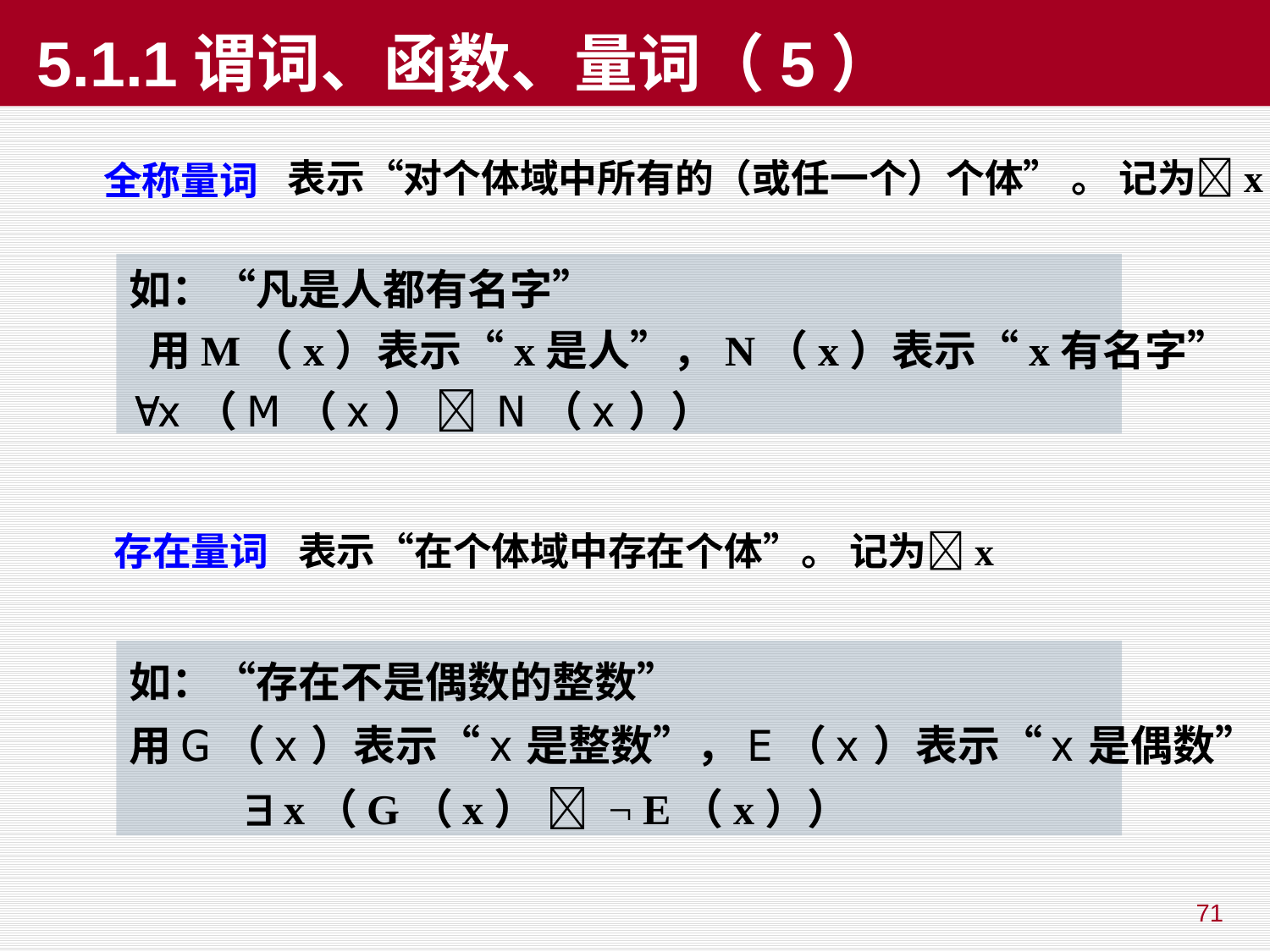

# 5.1.1谓词、函数、量词（5）
全称量词
表示“对个体域中所有的（或任一个）个体” 。 记为∀x
如：“凡是人都有名字”
 用M（x）表示“x是人”，N（x）表示“x有名字”
∀x（M（x） → N（x））
存在量词
表示“在个体域中存在个体”。 记为∃x
如：“存在不是偶数的整数”
用G（x）表示“x是整数”，E（x）表示“x是偶数”
           ∃ x（G（x） ∧ ¬ E（x））
71